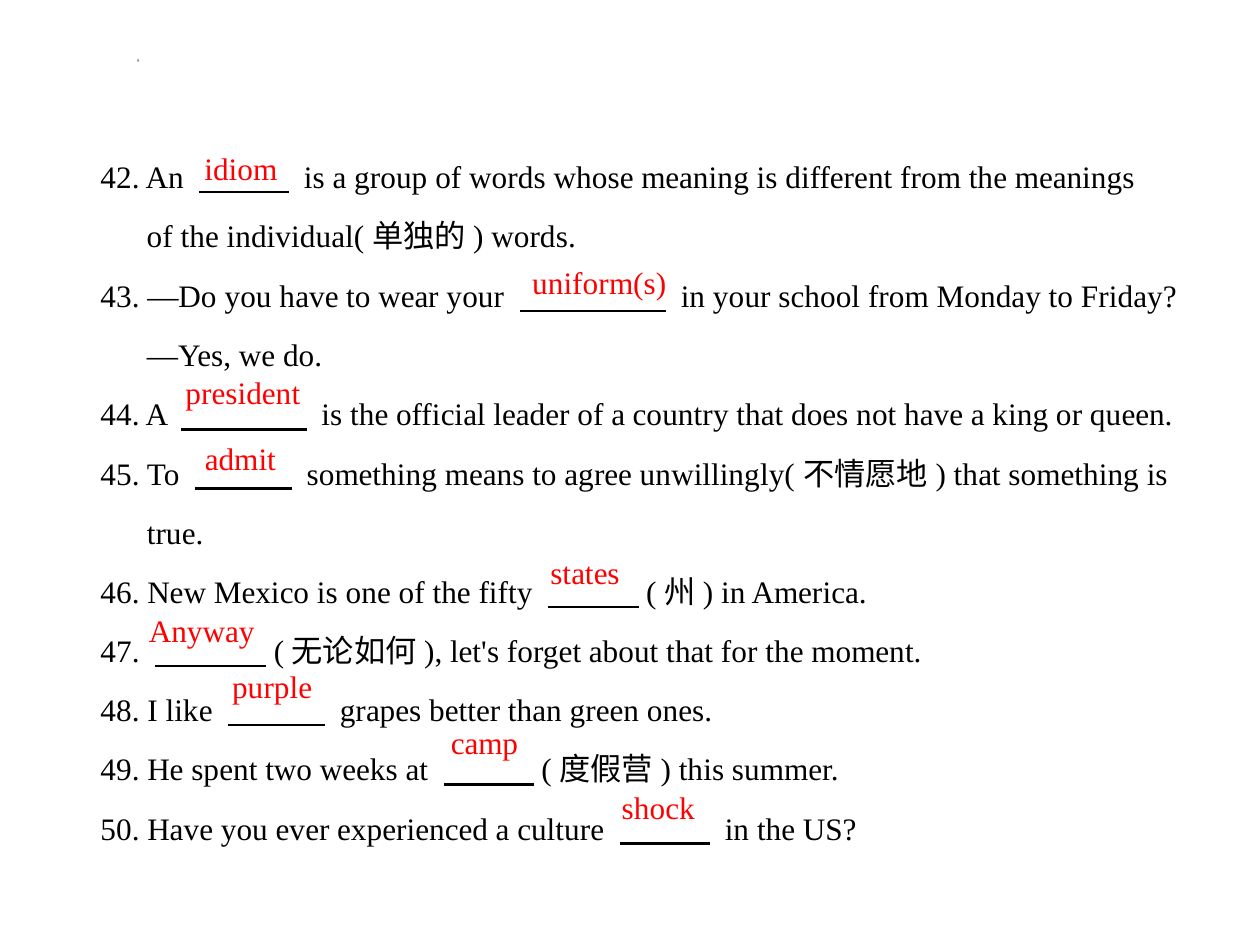

42. An 　　     is a group of words whose meaning is different from the meanings
     of the individual(单独的) words.
43. —Do you have to wear your 　　             in your school from Monday to Friday?
      —Yes, we do.
44. A 　    　      is the official leader of a country that does not have a king or queen.
45. To 　　      something means to agree unwillingly(不情愿地) that something is
      true.
46. New Mexico is one of the fifty 　　    (州) in America.
47. 　　       (无论如何), let's forget about that for the moment.
48. I like 　　      grapes better than green ones.
49. He spent two weeks at 　　    (度假营) this summer.
50. Have you ever experienced a culture 　　     in the US?
idiom
uniform(s)
president
admit
states
Anyway
purple
camp
shock